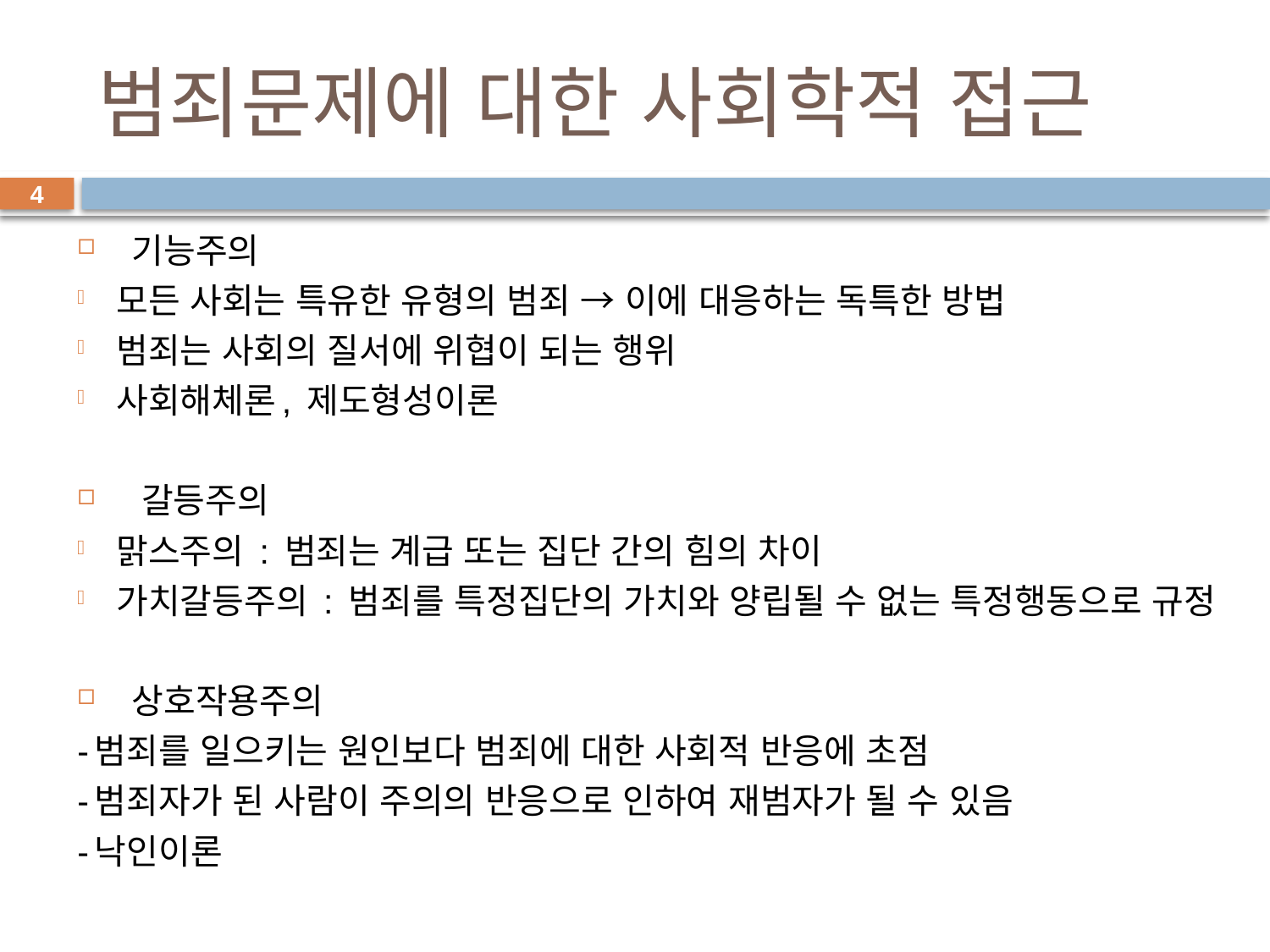

# 범죄문제에 대한 사회학적 접근
4
 기능주의
모든 사회는 특유한 유형의 범죄 → 이에 대응하는 독특한 방법
범죄는 사회의 질서에 위협이 되는 행위
사회해체론, 제도형성이론

  갈등주의
맑스주의 : 범죄는 계급 또는 집단 간의 힘의 차이
가치갈등주의 : 범죄를 특정집단의 가치와 양립될 수 없는 특정행동으로 규정

 상호작용주의
-범죄를 일으키는 원인보다 범죄에 대한 사회적 반응에 초점
-범죄자가 된 사람이 주의의 반응으로 인하여 재범자가 될 수 있음
-낙인이론